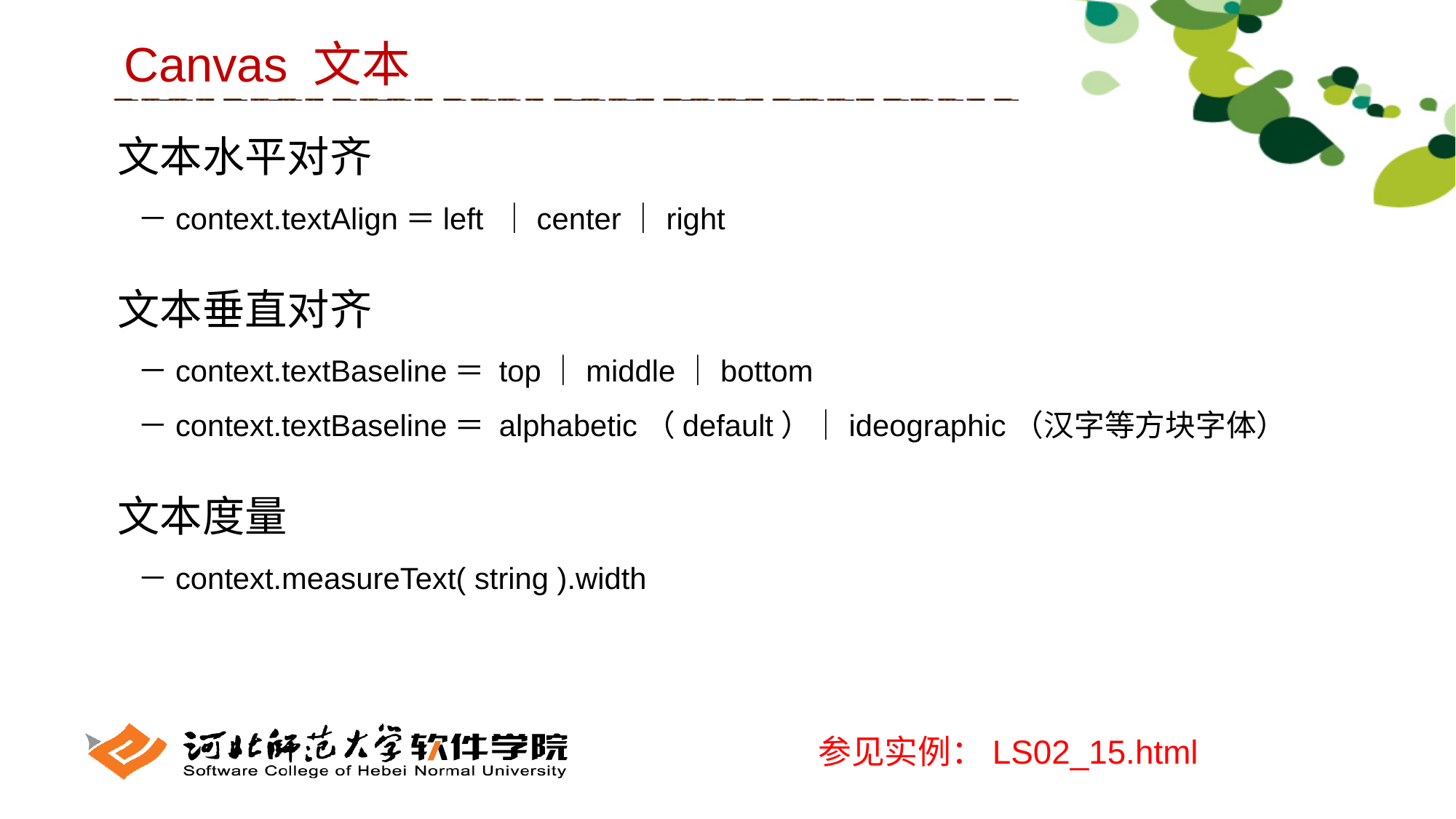

Canvas 文本
文本水平对齐
－context.textAlign＝left ｜center｜right
文本垂直对齐
－context.textBaseline＝ top｜middle｜bottom
－context.textBaseline＝ alphabetic（default）｜ideographic（汉字等方块字体）
文本度量
－context.measureText( string ).width
参见实例：LS02_15.html